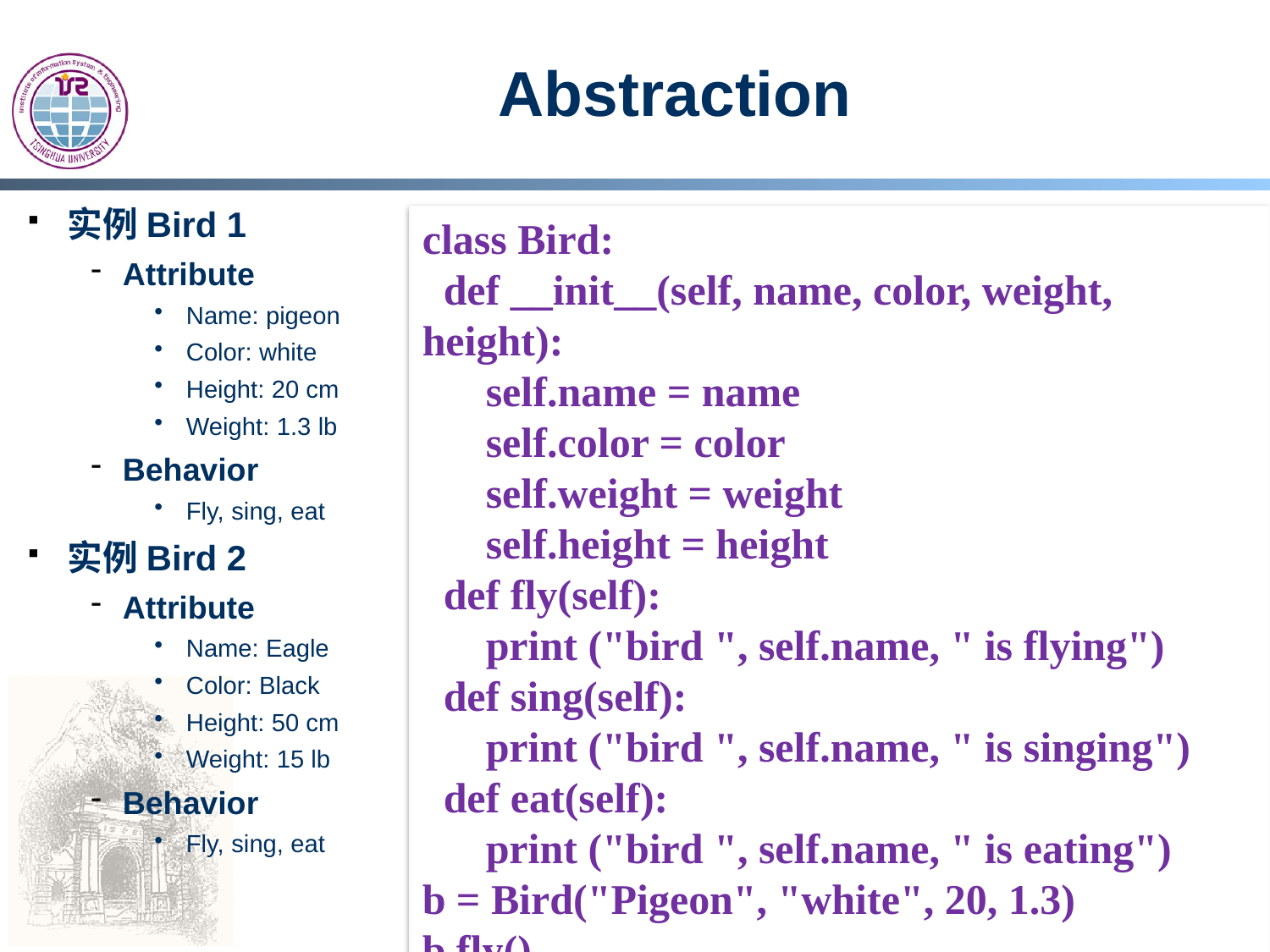

# Abstraction
实例Bird 1
Attribute
Name: pigeon
Color: white
Height: 20 cm
Weight: 1.3 lb
Behavior
Fly, sing, eat
实例Bird 2
Attribute
Name: Eagle
Color: Black
Height: 50 cm
Weight: 15 lb
Behavior
Fly, sing, eat
class Bird:
  def __init__(self, name, color, weight, height):
      self.name = name
      self.color = color
      self.weight = weight
      self.height = height
  def fly(self):
      print ("bird ", self.name, " is flying")
  def sing(self):
      print ("bird ", self.name, " is singing")
  def eat(self):
      print ("bird ", self.name, " is eating")
b = Bird("Pigeon", "white", 20, 1.3)
b.fly()